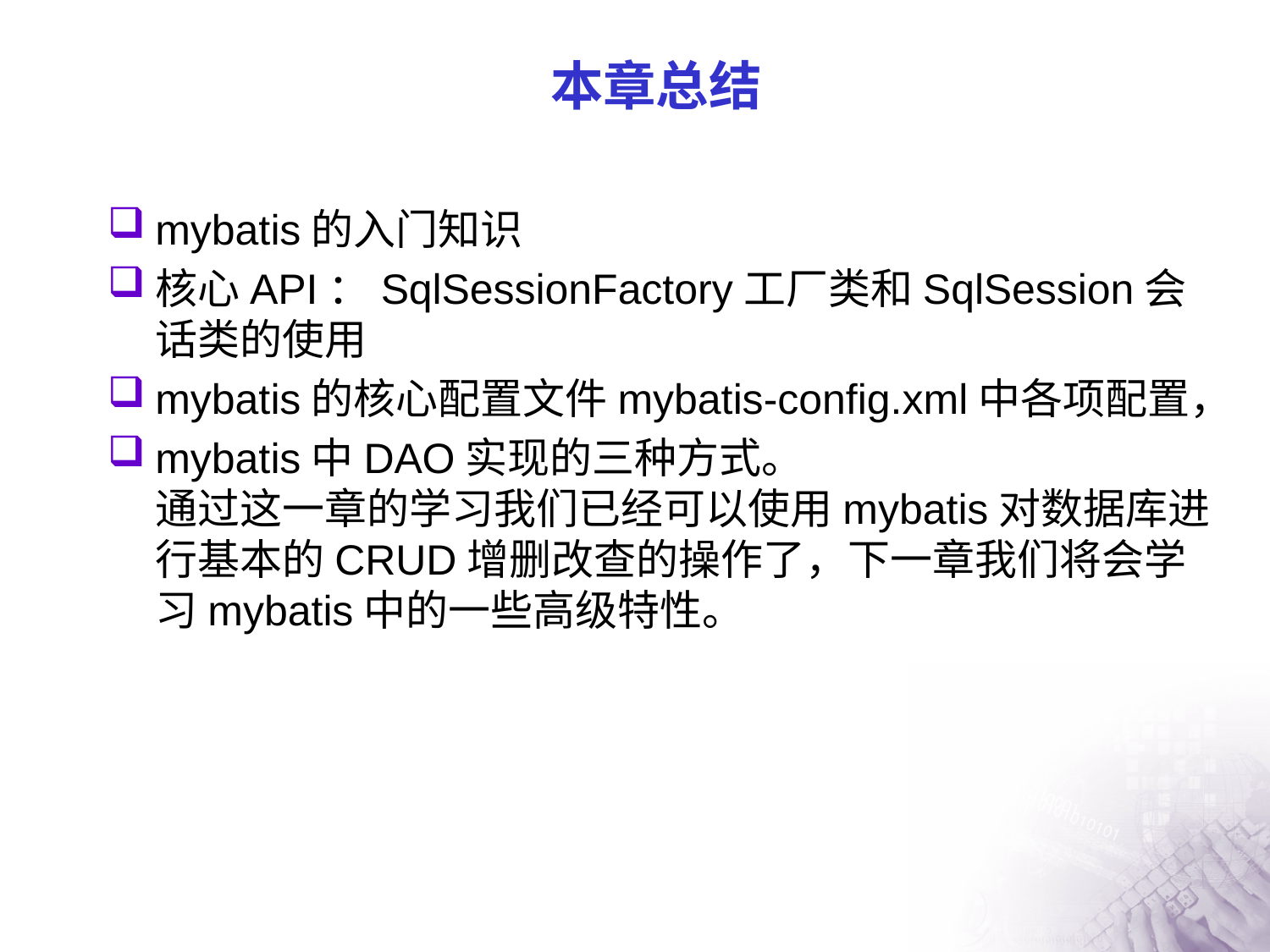

# 本章总结
mybatis的入门知识
核心API：SqlSessionFactory工厂类和SqlSession会话类的使用
mybatis的核心配置文件mybatis-config.xml中各项配置，
mybatis中DAO实现的三种方式。
通过这一章的学习我们已经可以使用mybatis对数据库进行基本的CRUD增删改查的操作了，下一章我们将会学习mybatis中的一些高级特性。